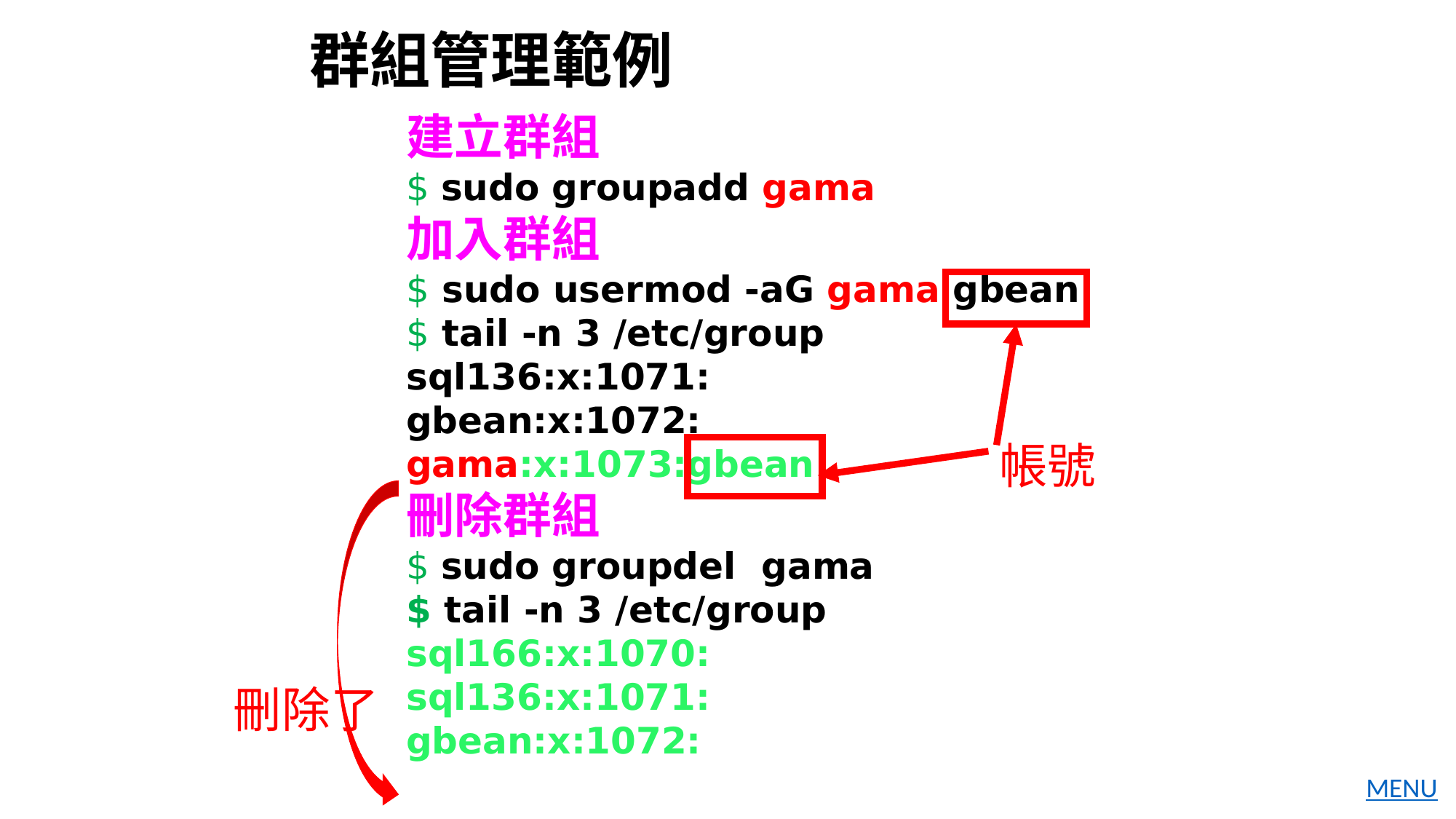

# 群組管理範例
建立群組
$ sudo groupadd gama
加入群組
$ sudo usermod -aG gama gbean
$ tail -n 3 /etc/group
sql136:x:1071:
gbean:x:1072:
gama:x:1073:gbean
刪除群組
$ sudo groupdel  gama
$ tail -n 3 /etc/group
sql166:x:1070:
sql136:x:1071:
gbean:x:1072:

帳號

刪除了